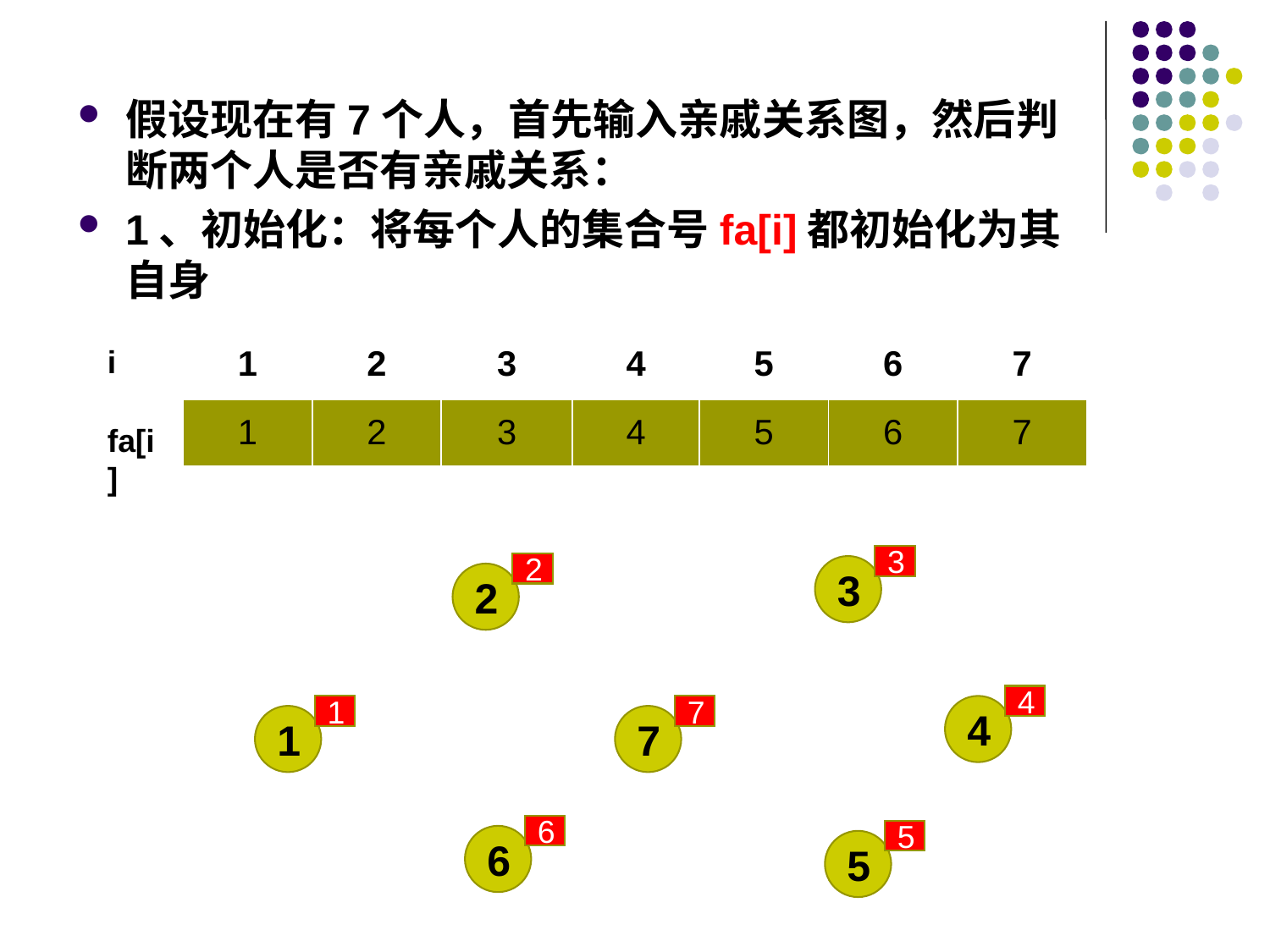

假设现在有7个人，首先输入亲戚关系图，然后判断两个人是否有亲戚关系：
1、初始化：将每个人的集合号fa[i]都初始化为其自身

| 1 | 2 | 3 | 4 | 5 | 6 | 7 |
| --- | --- | --- | --- | --- | --- | --- |
| 1 | 2 | 3 | 4 | 5 | 6 | 7 |
i
fa[i]
3
3
2
2
4
4
1
1
7
7
6
6
5
5